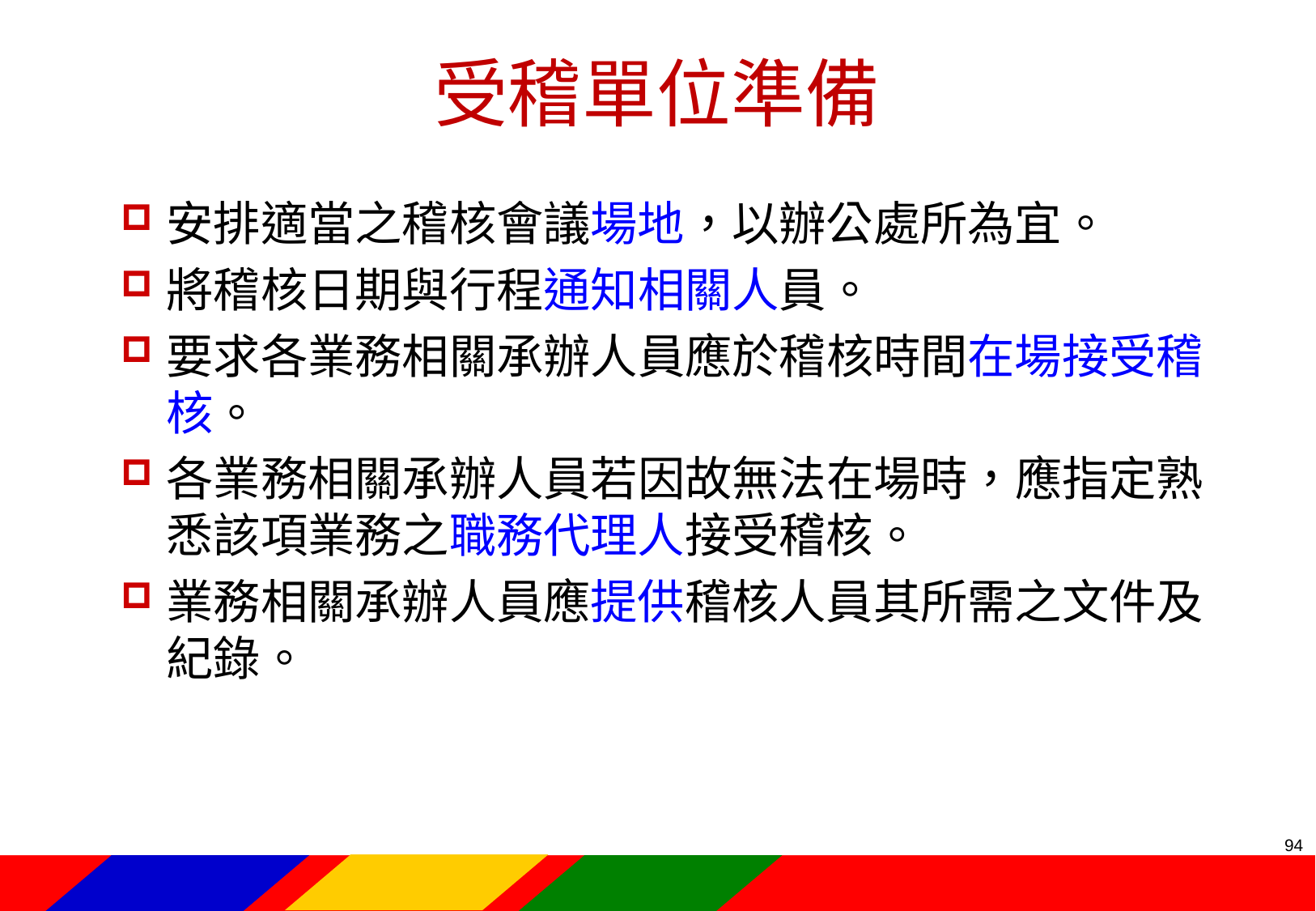

# 受稽單位準備
安排適當之稽核會議場地，以辦公處所為宜。
將稽核日期與行程通知相關人員。
要求各業務相關承辦人員應於稽核時間在場接受稽核。
各業務相關承辦人員若因故無法在場時，應指定熟悉該項業務之職務代理人接受稽核。
業務相關承辦人員應提供稽核人員其所需之文件及紀錄。
94